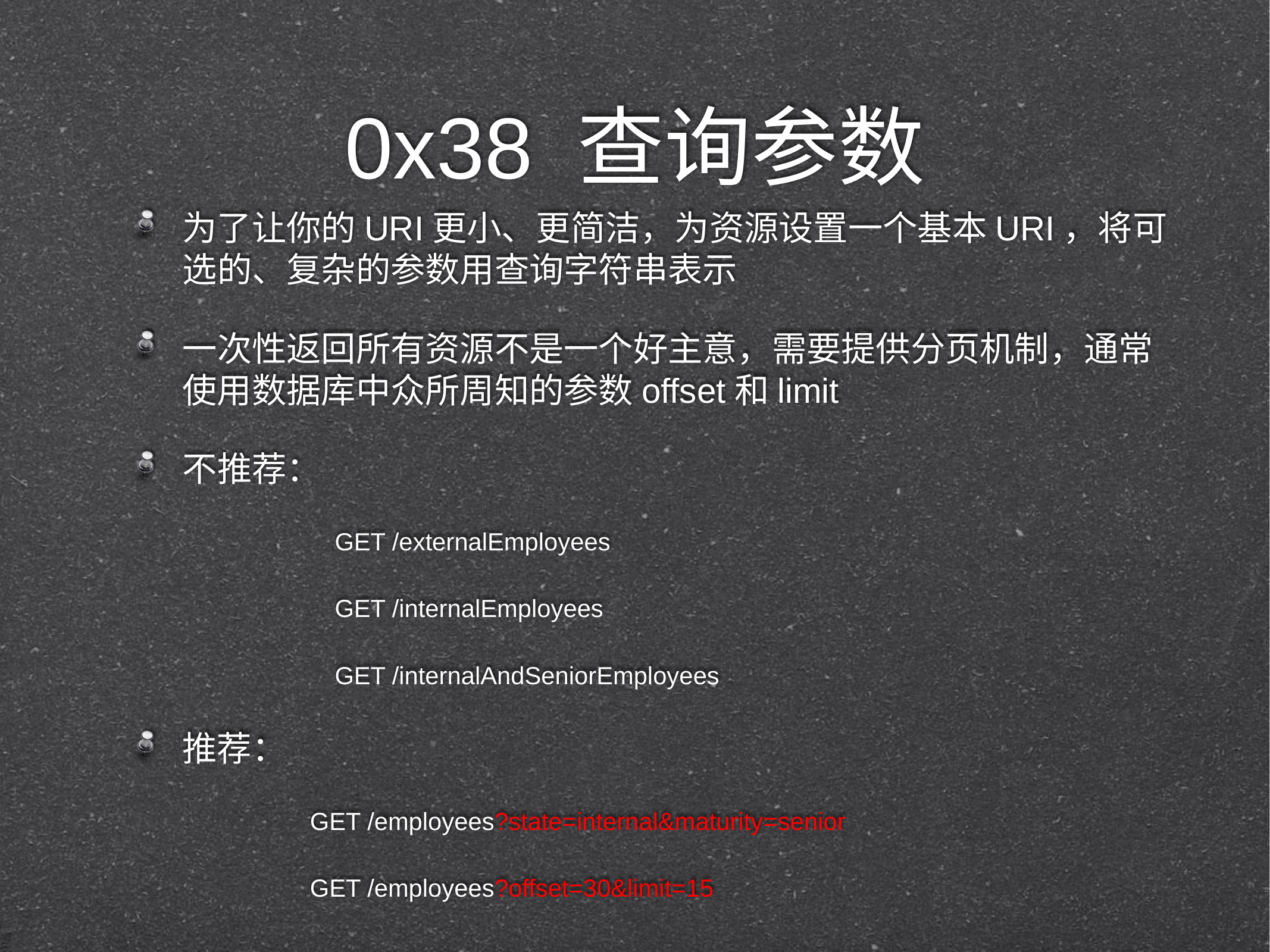

# 0x38 查询参数
为了让你的URI更小、更简洁，为资源设置一个基本URI，将可选的、复杂的参数用查询字符串表示
一次性返回所有资源不是一个好主意，需要提供分页机制，通常使用数据库中众所周知的参数offset和limit
不推荐：
	GET /externalEmployees
	GET /internalEmployees
	GET /internalAndSeniorEmployees
推荐：
		GET /employees?state=internal&maturity=senior
		GET /employees?offset=30&limit=15